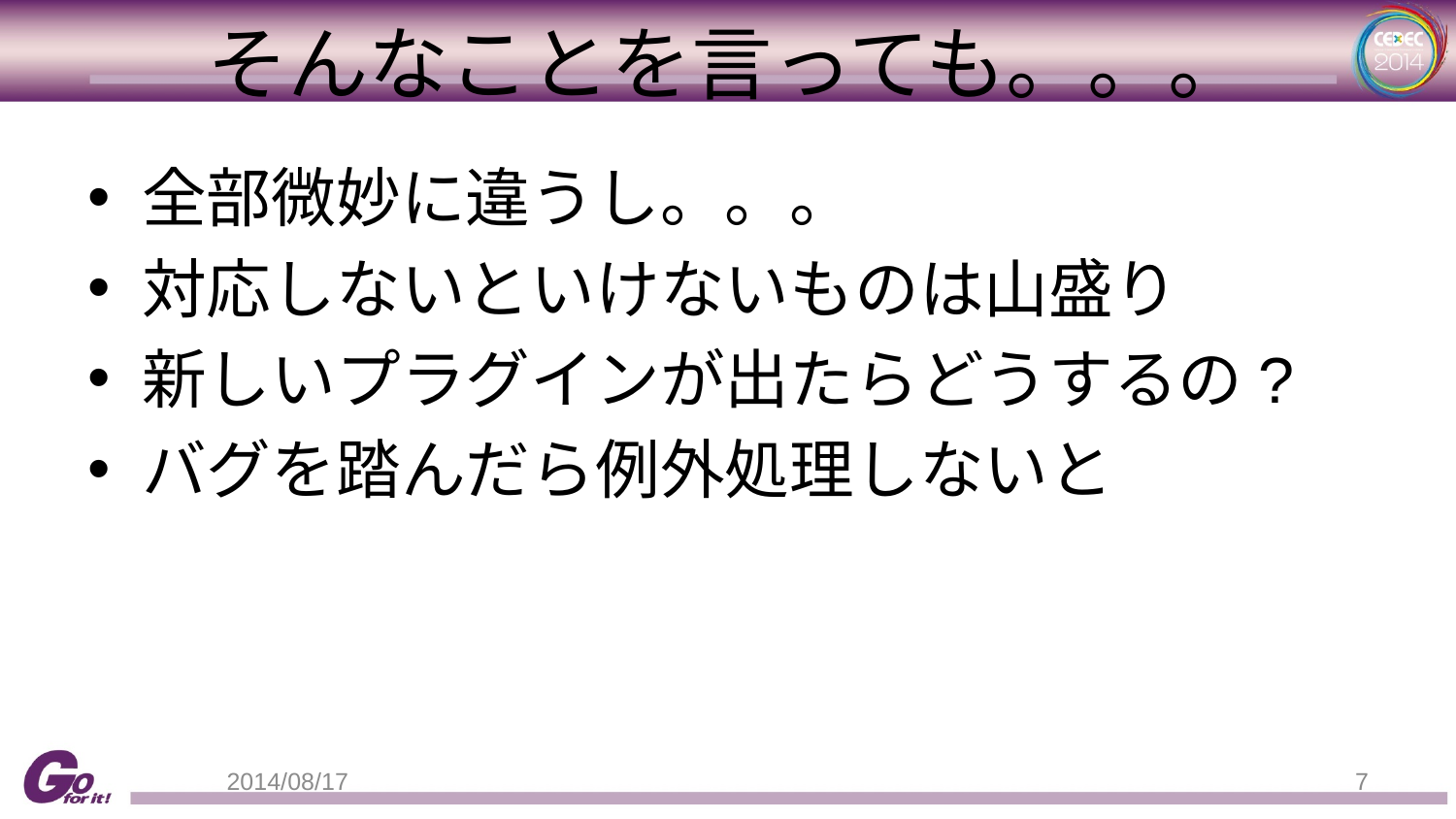

# そんなことを言っても。。。
全部微妙に違うし。。。
対応しないといけないものは山盛り
新しいプラグインが出たらどうするの?
バグを踏んだら例外処理しないと
2014/08/17
7